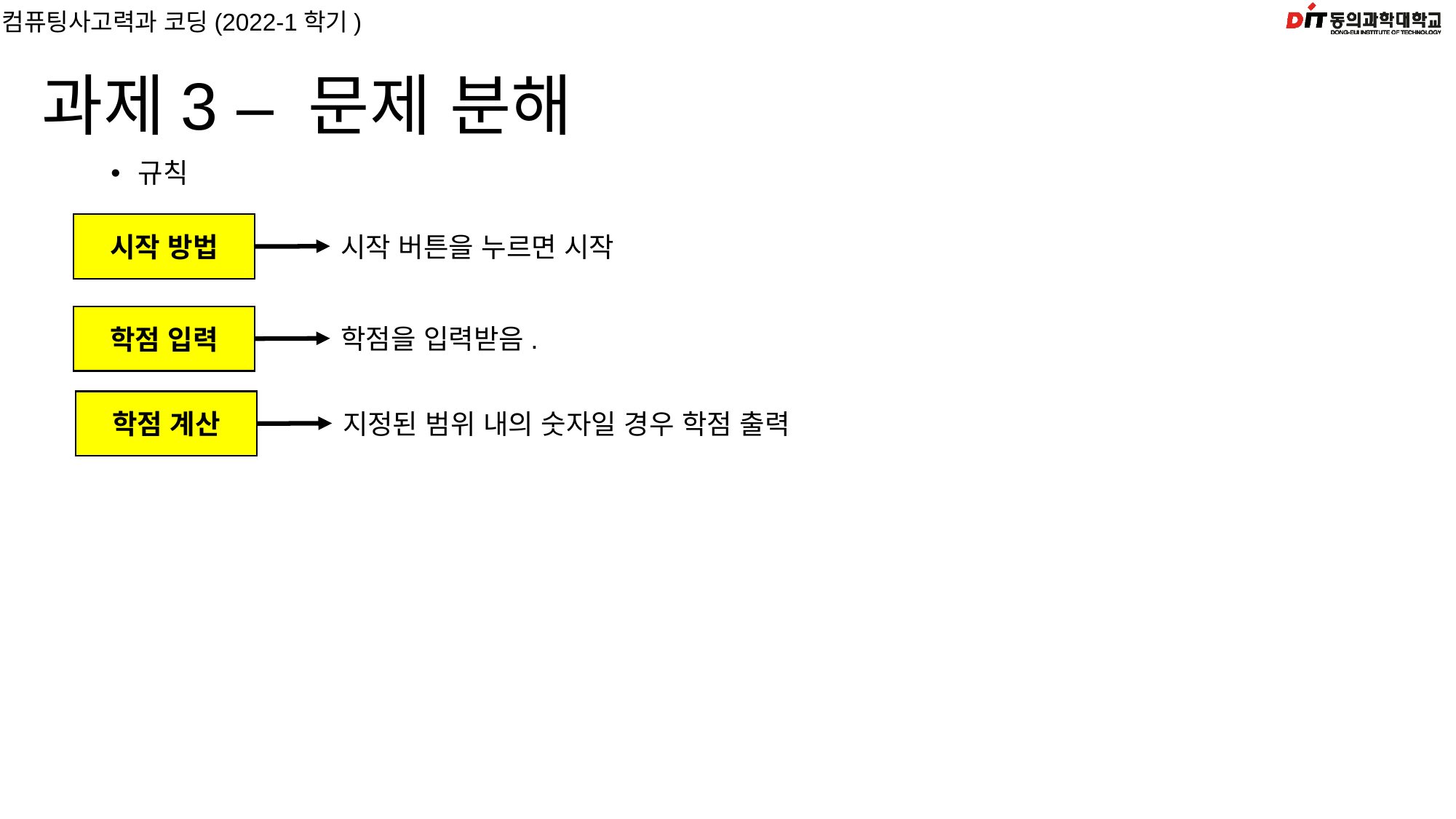

# 과제3 – 문제 분해
규칙
시작 방법
시작 버튼을 누르면 시작
학점 입력
학점을 입력받음.
학점 계산
지정된 범위 내의 숫자일 경우 학점 출력